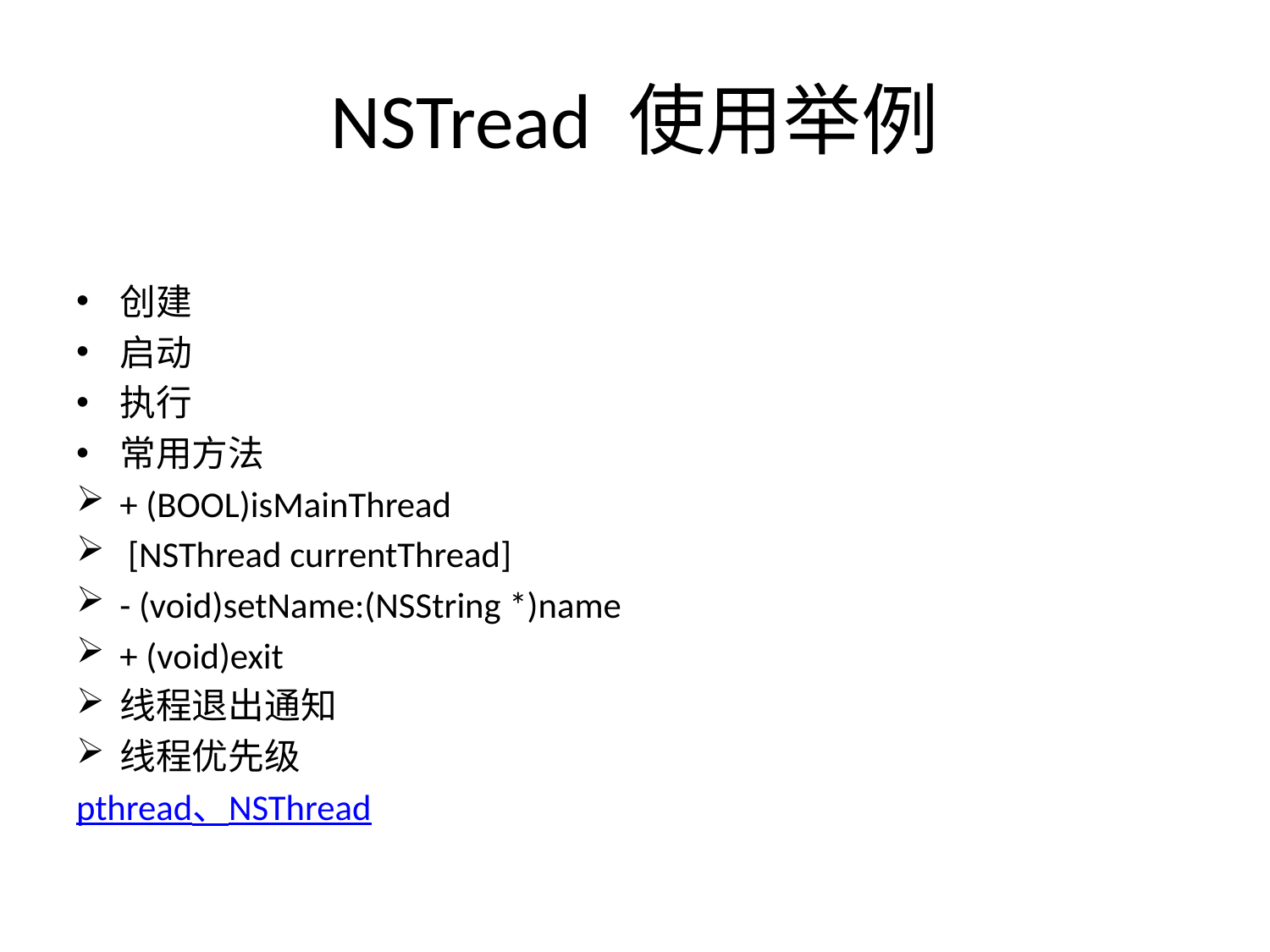

# NSTread 使用举例

创建
启动
执行
常用方法
+ (BOOL)isMainThread
 [NSThread currentThread]
- (void)setName:(NSString *)name
+ (void)exit
线程退出通知
线程优先级
pthread、NSThread